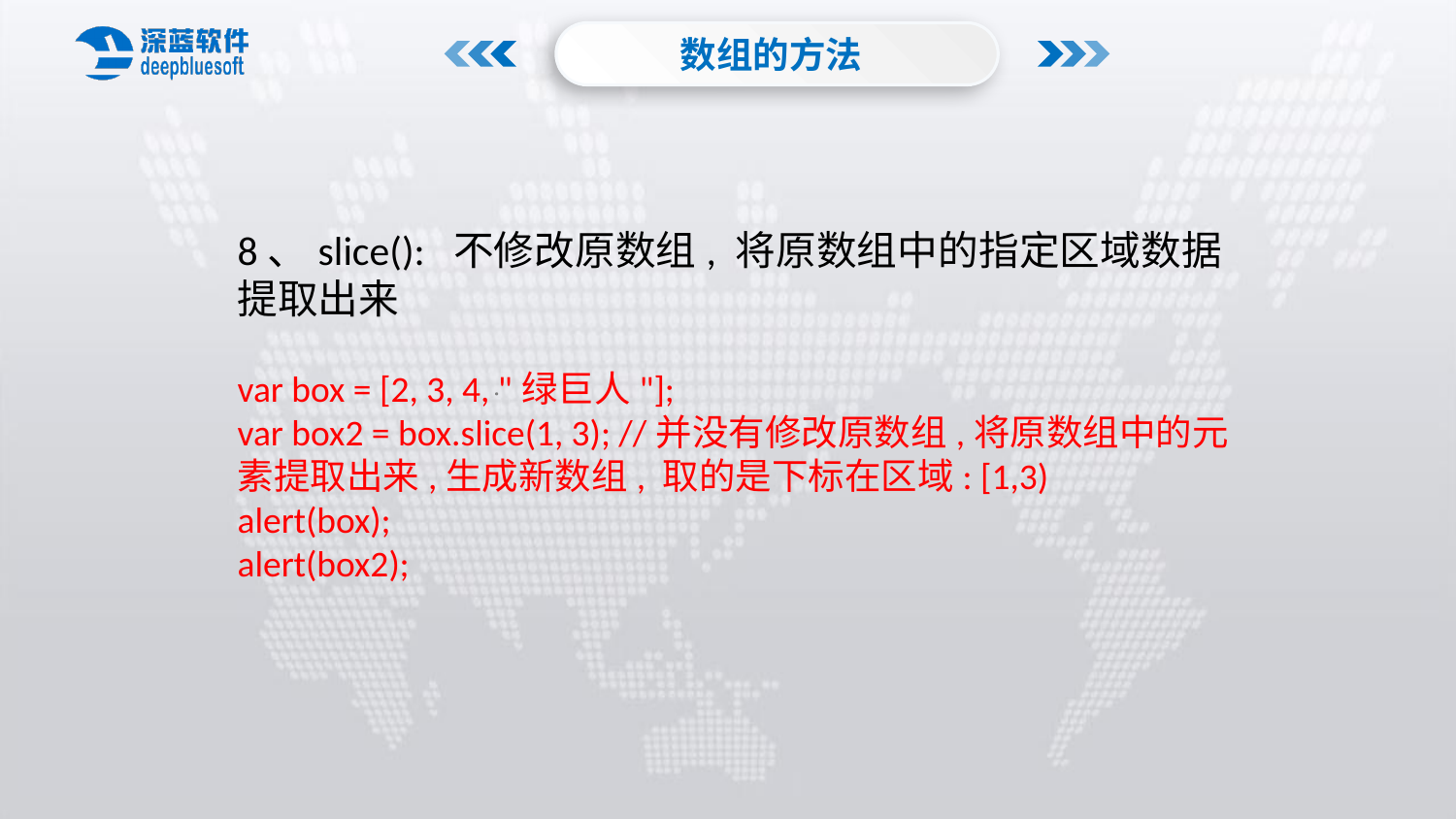

数组的方法

8、slice():  不修改原数组, 将原数组中的指定区域数据提取出来

var box = [2, 3, 4, "绿巨人"];
var box2 = box.slice(1, 3); //并没有修改原数组,将原数组中的元素提取出来,生成新数组, 取的是下标在区域: [1,3)
alert(box);
alert(box2);